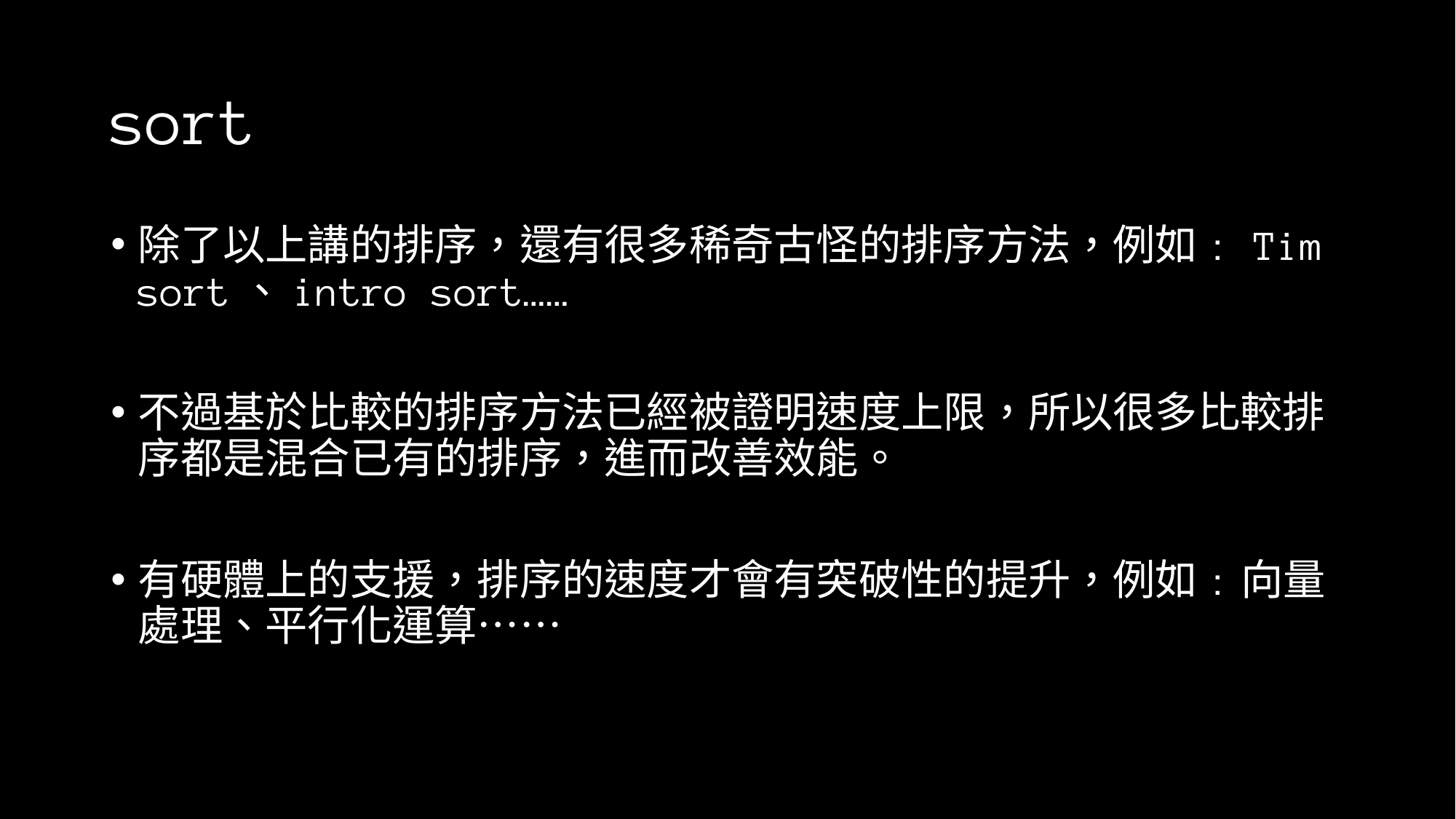

# sort
除了以上講的排序，還有很多稀奇古怪的排序方法，例如: Tim sort、intro sort……

不過基於比較的排序方法已經被證明速度上限，所以很多比較排序都是混合已有的排序，進而改善效能。

有硬體上的支援，排序的速度才會有突破性的提升，例如:向量處理、平行化運算……